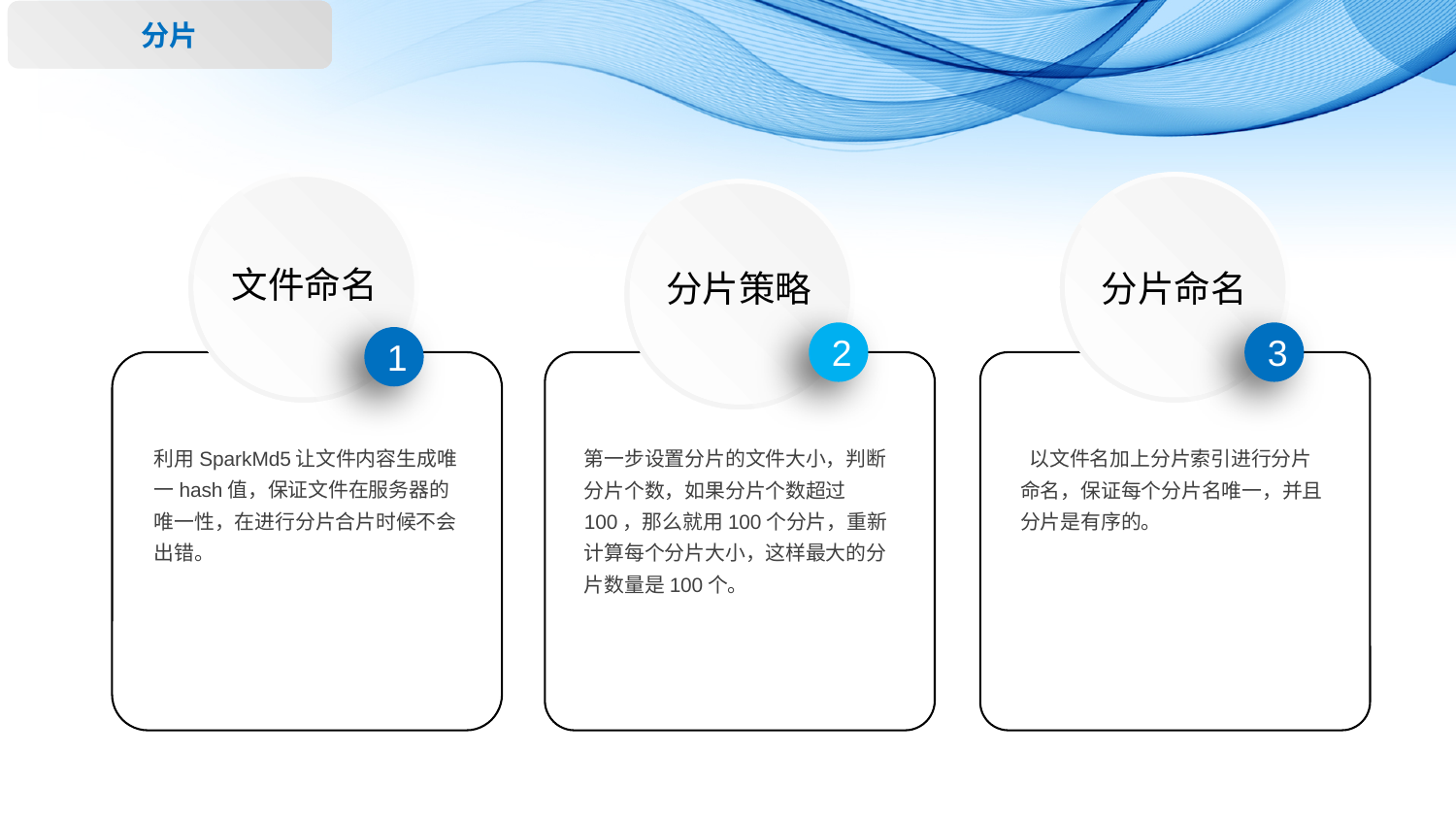

分片

文件命名
分片策略
分片命名
2
3
1

利用SparkMd5让文件内容生成唯一hash值，保证文件在服务器的唯一性，在进行分片合片时候不会出错。
第一步设置分片的文件大小，判断分片个数，如果分片个数超过100，那么就用100个分片，重新计算每个分片大小，这样最大的分片数量是100个。
 以文件名加上分片索引进行分片命名，保证每个分片名唯一，并且分片是有序的。